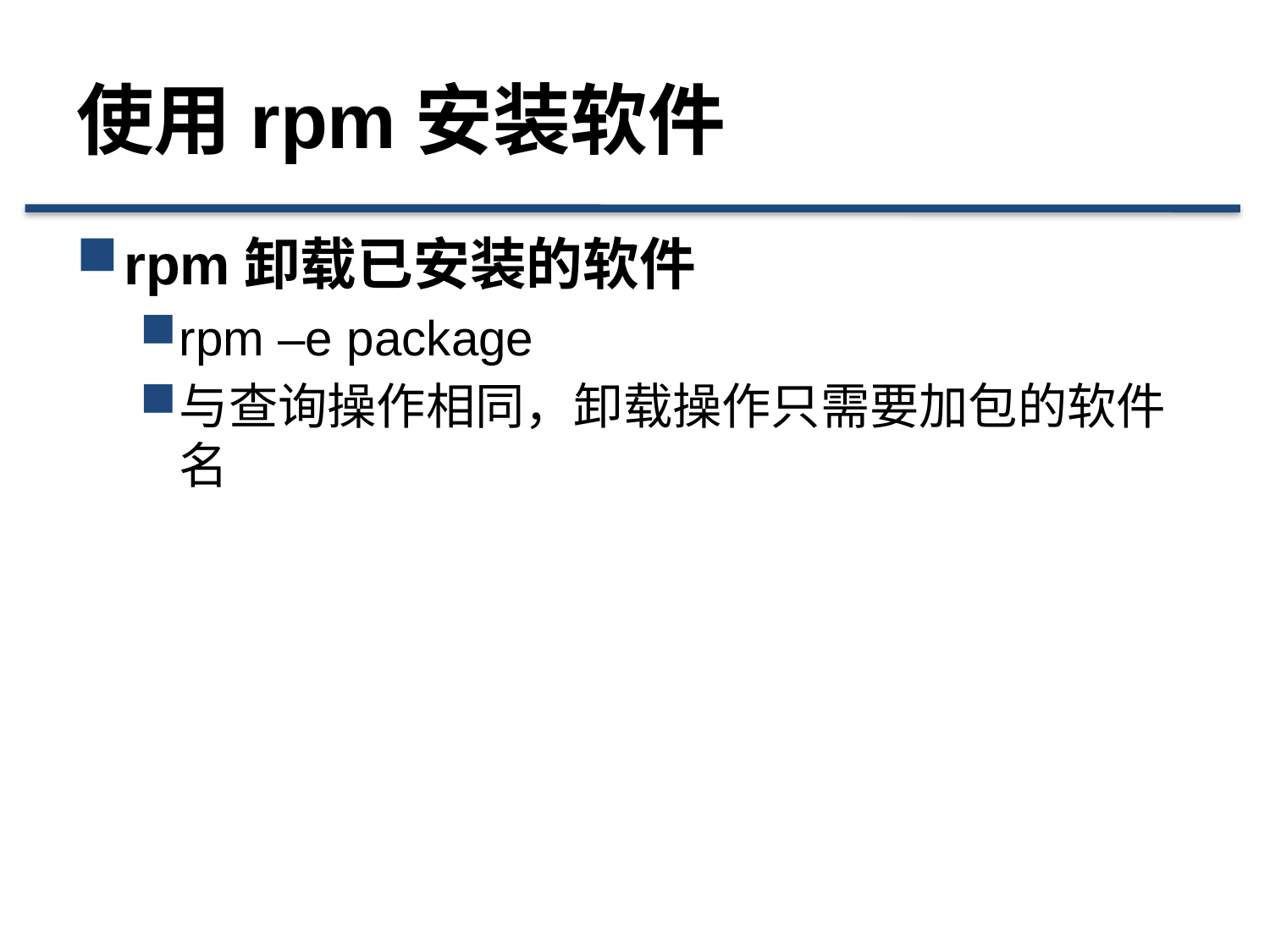

# 使用rpm安装软件
rpm卸载已安装的软件
rpm –e package
与查询操作相同，卸载操作只需要加包的软件名